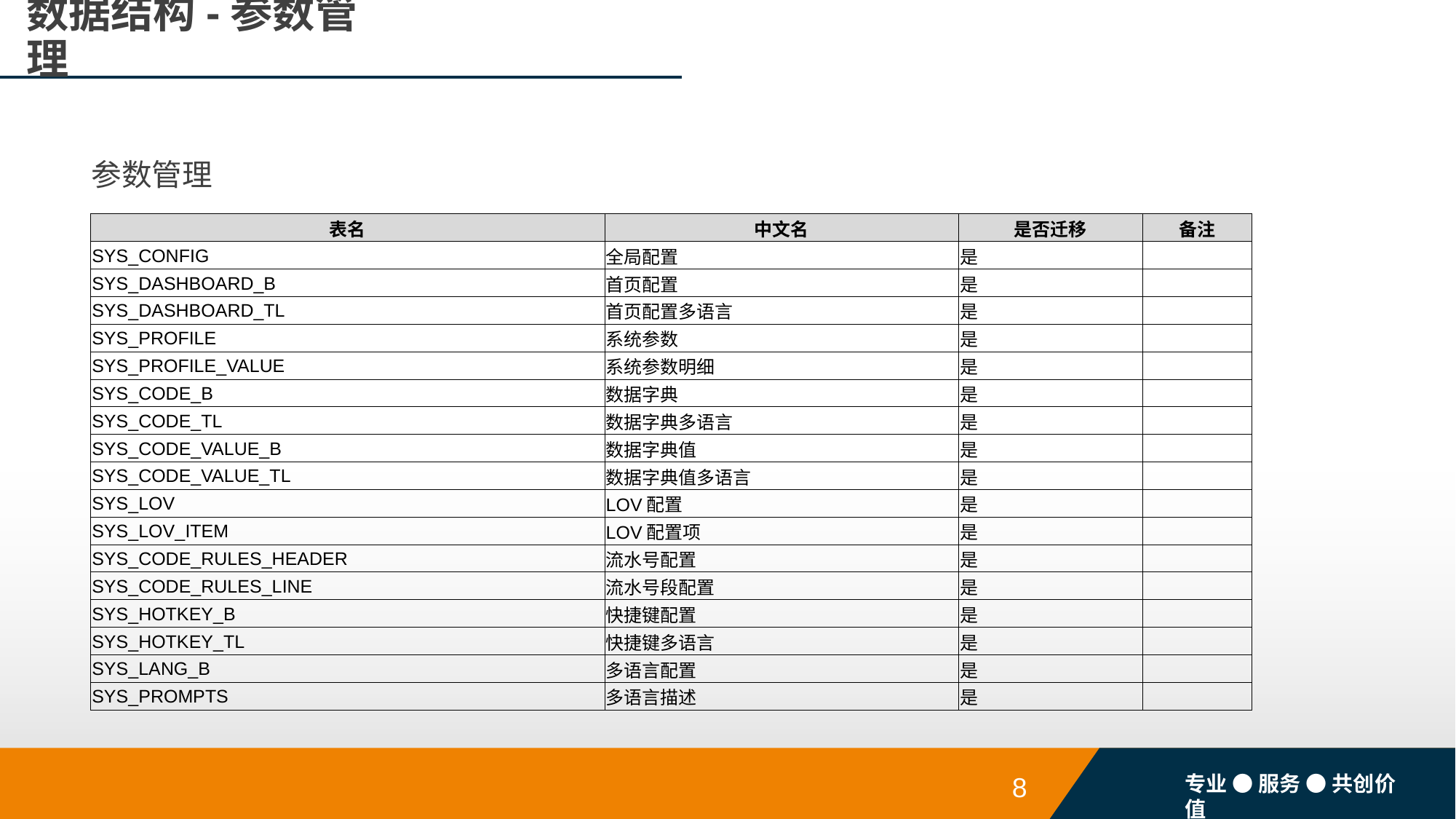

# 数据结构-参数管理
参数管理
| 表名 | 中文名 | 是否迁移 | 备注 |
| --- | --- | --- | --- |
| SYS\_CONFIG | 全局配置 | 是 |  |
| SYS\_DASHBOARD\_B | 首页配置 | 是 |  |
| SYS\_DASHBOARD\_TL | 首页配置多语言 | 是 |  |
| SYS\_PROFILE | 系统参数 | 是 |  |
| SYS\_PROFILE\_VALUE | 系统参数明细 | 是 |  |
| SYS\_CODE\_B | 数据字典 | 是 |  |
| SYS\_CODE\_TL | 数据字典多语言 | 是 |  |
| SYS\_CODE\_VALUE\_B | 数据字典值 | 是 |  |
| SYS\_CODE\_VALUE\_TL | 数据字典值多语言 | 是 |  |
| SYS\_LOV | LOV配置 | 是 |  |
| SYS\_LOV\_ITEM | LOV配置项 | 是 |  |
| SYS\_CODE\_RULES\_HEADER | 流水号配置 | 是 |  |
| SYS\_CODE\_RULES\_LINE | 流水号段配置 | 是 |  |
| SYS\_HOTKEY\_B | 快捷键配置 | 是 |  |
| SYS\_HOTKEY\_TL | 快捷键多语言 | 是 |  |
| SYS\_LANG\_B | 多语言配置 | 是 |  |
| SYS\_PROMPTS | 多语言描述 | 是 |  |